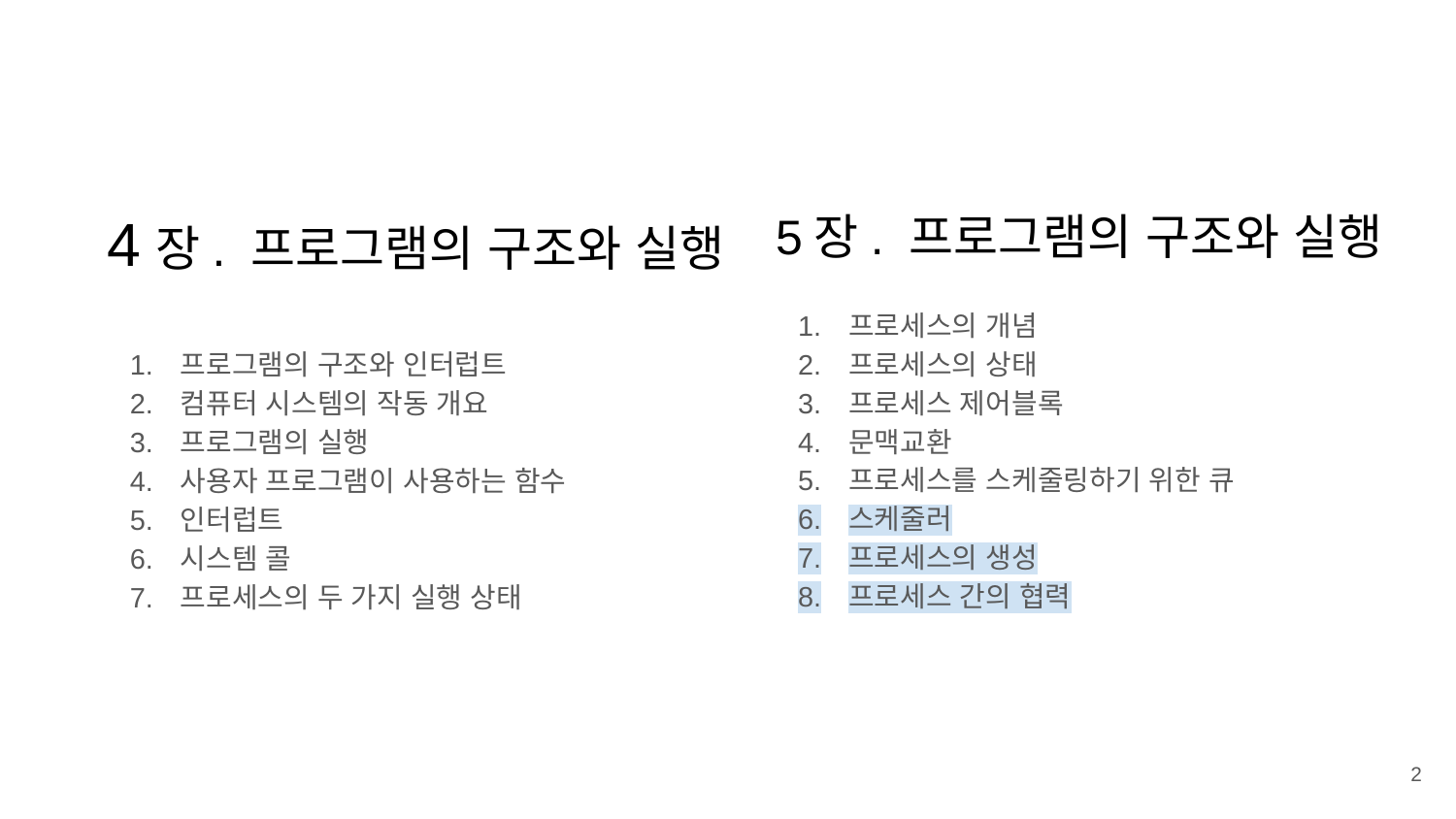

4장. 프로그램의 구조와 실행

프로그램의 구조와 인터럽트
컴퓨터 시스템의 작동 개요
프로그램의 실행
사용자 프로그램이 사용하는 함수
인터럽트
시스템 콜
프로세스의 두 가지 실행 상태
5장. 프로그램의 구조와 실행

프로세스의 개념
프로세스의 상태
프로세스 제어블록
문맥교환
프로세스를 스케줄링하기 위한 큐
스케줄러
프로세스의 생성
프로세스 간의 협력
2